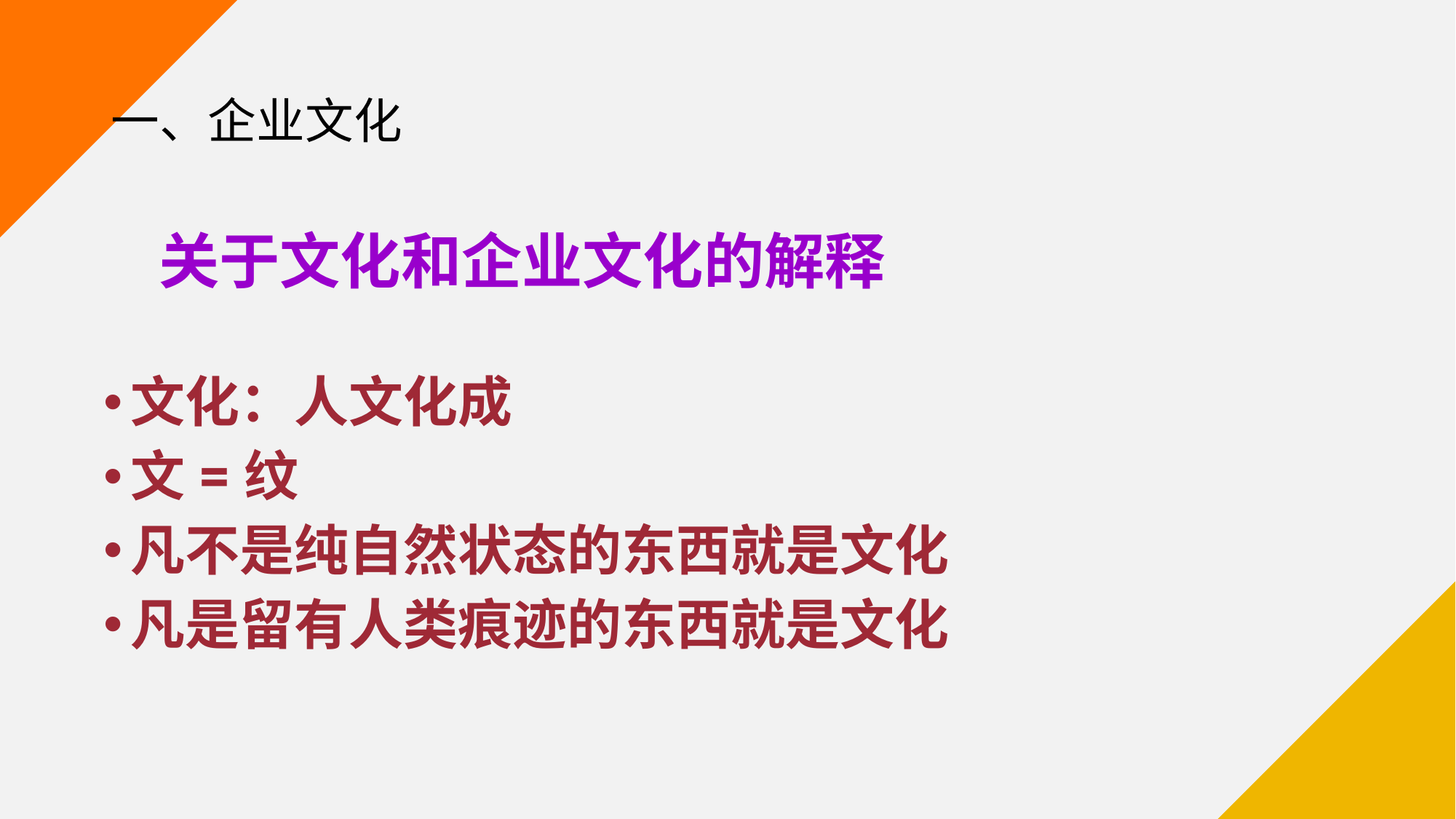

# 一、企业文化
关于文化和企业文化的解释
文化：人文化成
文=纹
凡不是纯自然状态的东西就是文化
凡是留有人类痕迹的东西就是文化